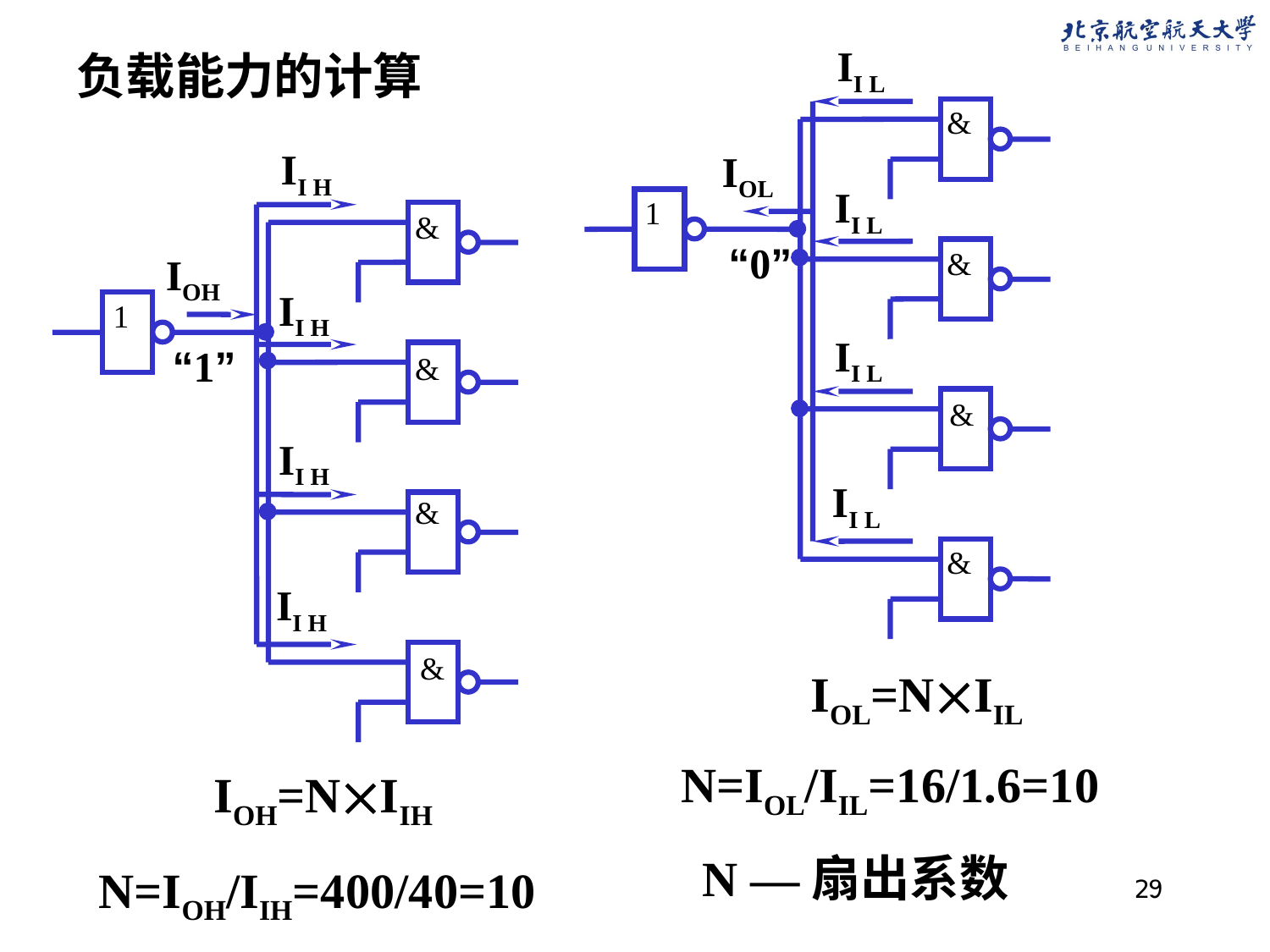

II L
IOL
II L
II L
II L
负载能力的计算
&

1
&
&
&

II H
IOH
II H
II H
II H
&

1
&
&
&

“0”
“1”
IOL=N×IIL
N=IOL/IIL=16/1.6=10
IOH=N×IIH
N —扇出系数
N=IOH/IIH=400/40=10
29